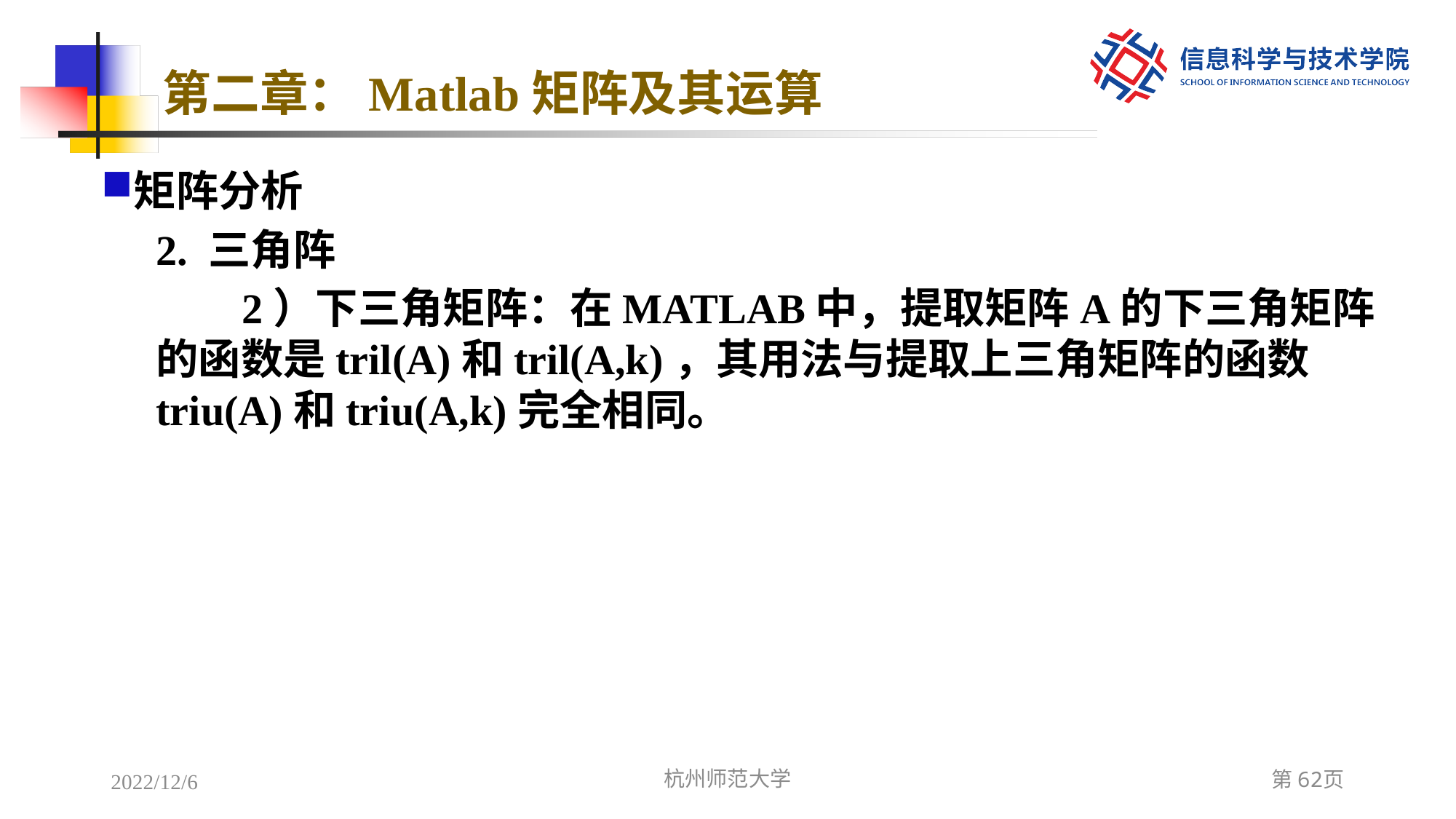

# 第二章：Matlab矩阵及其运算
矩阵分析
2. 三角阵
2）下三角矩阵：在MATLAB中，提取矩阵A的下三角矩阵的函数是tril(A)和tril(A,k)，其用法与提取上三角矩阵的函数triu(A)和triu(A,k)完全相同。
2022/12/6
杭州师范大学
第62页